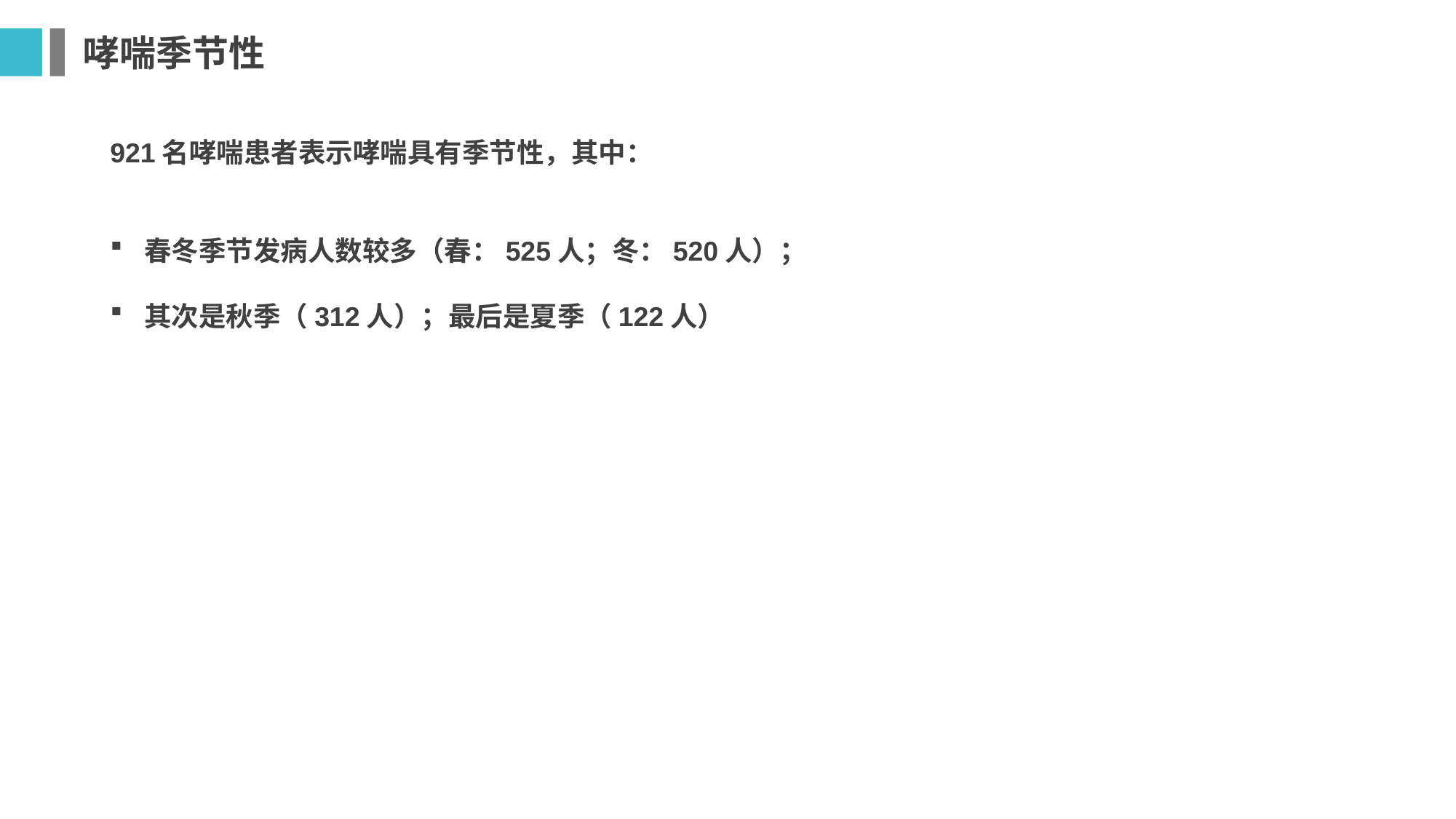

哮喘季节性

921名哮喘患者表示哮喘具有季节性，其中：

春冬季节发病人数较多（春：525人；冬：520人）；
其次是秋季（312人）；最后是夏季（122人）